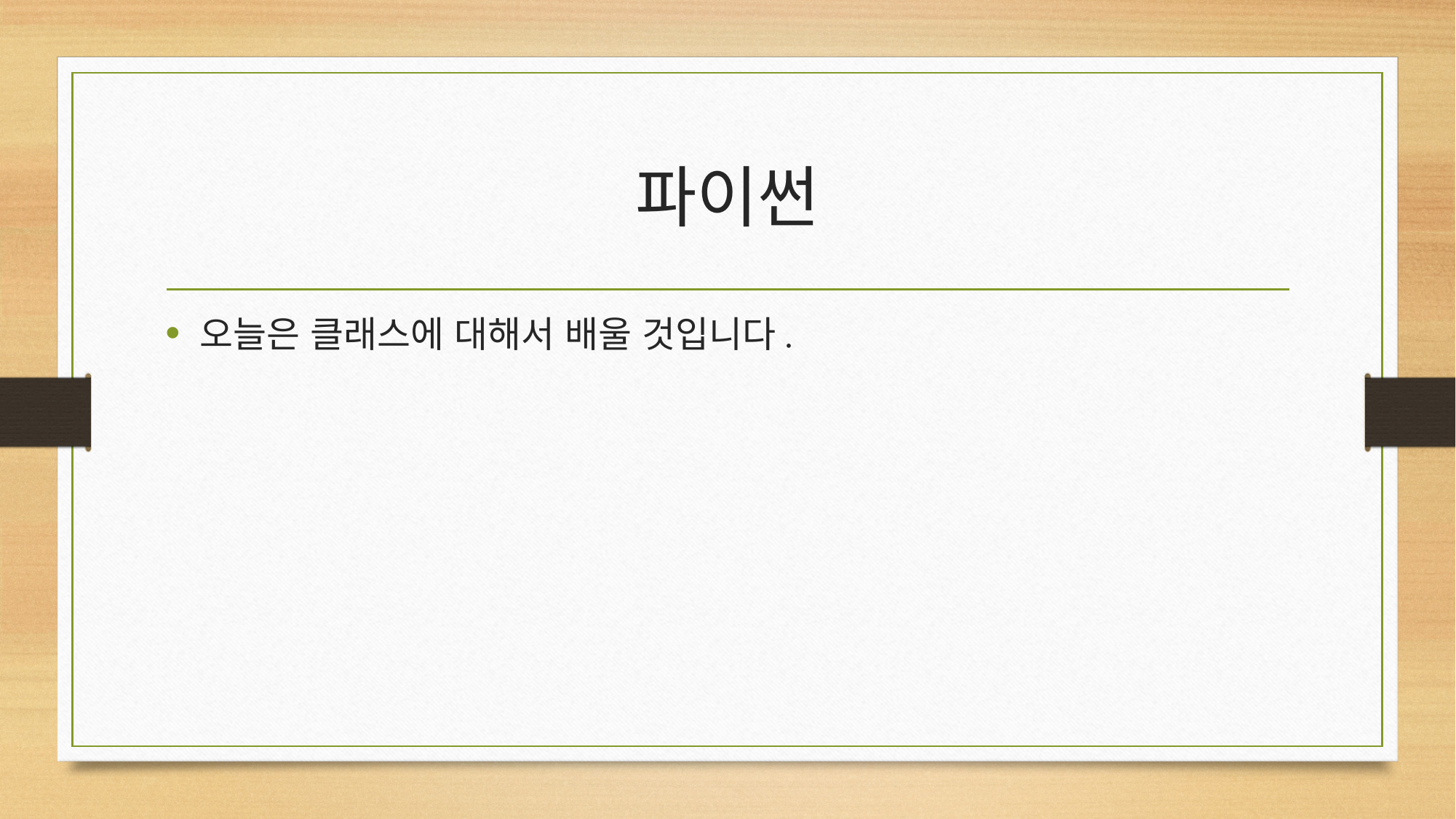

# 파이썬
오늘은 클래스에 대해서 배울 것입니다.